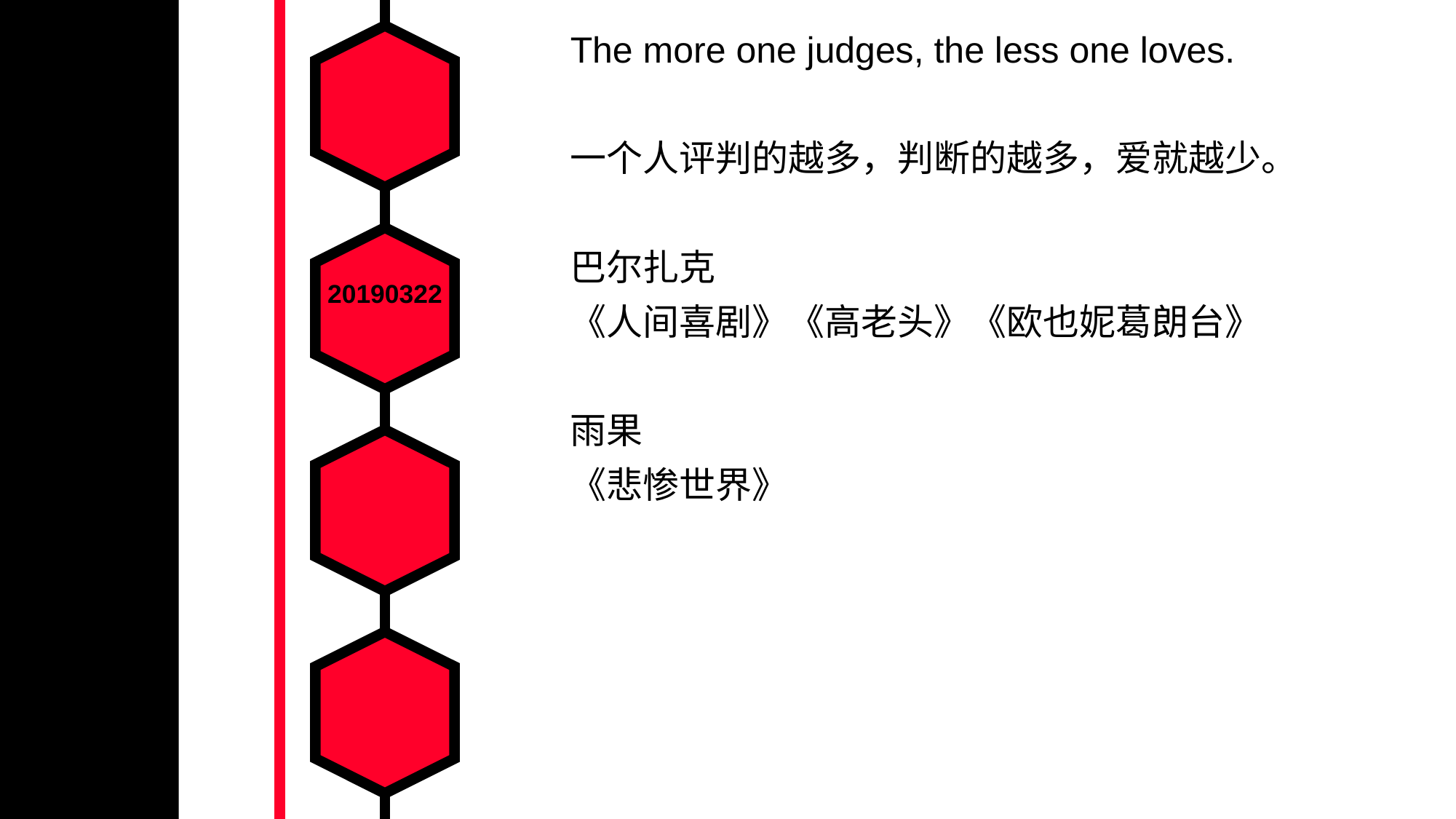

#
The more one judges, the less one loves.

一个人评判的越多，判断的越多，爱就越少。

巴尔扎克
《人间喜剧》《高老头》《欧也妮葛朗台》

雨果
《悲惨世界》

20190322